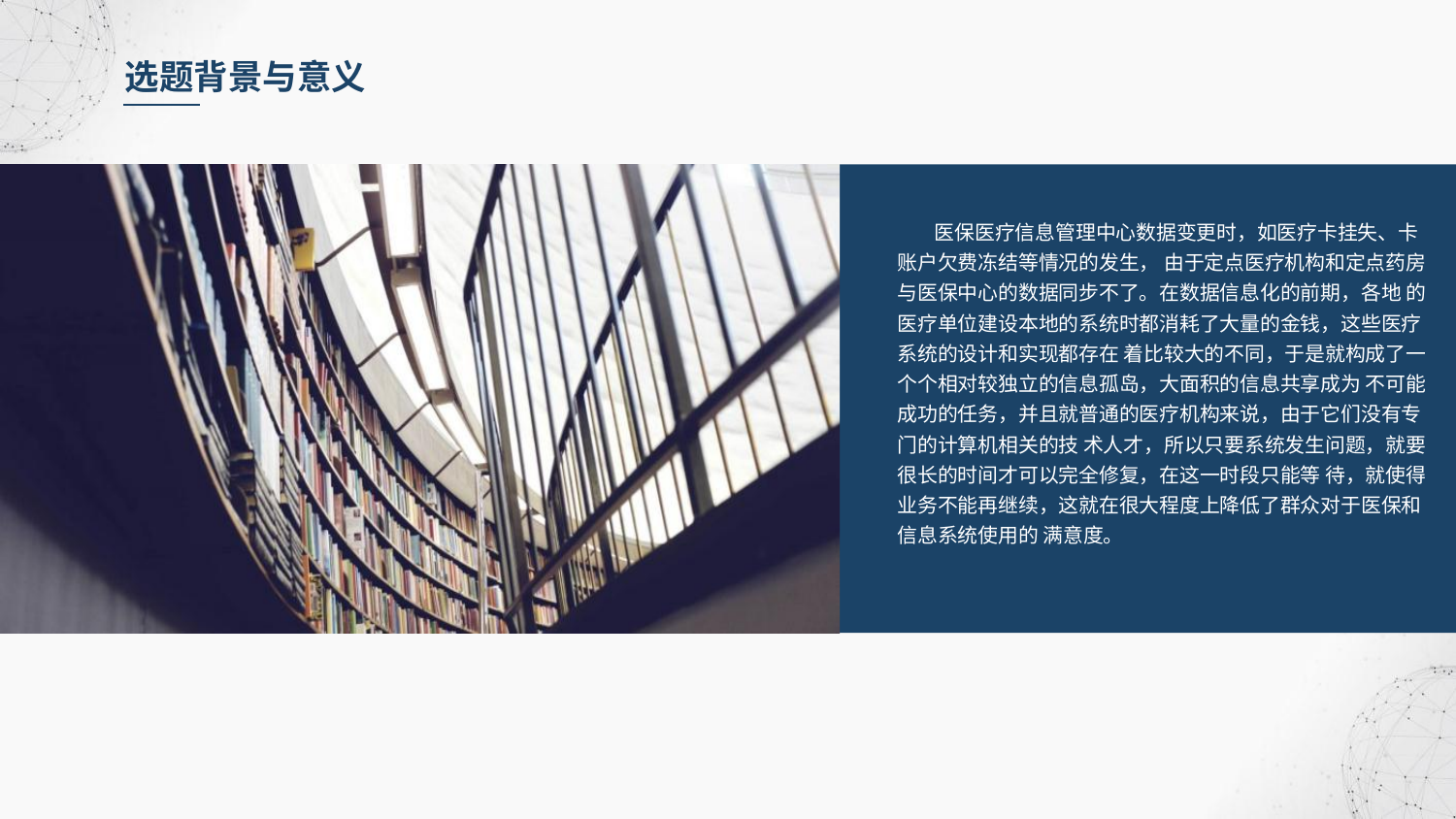

选题背景与意义

       医保医疗信息管理中心数据变更时，如医疗卡挂失、卡账户欠费冻结等情况的发生， 由于定点医疗机构和定点药房与医保中心的数据同步不了。在数据信息化的前期，各地 的医疗单位建设本地的系统时都消耗了大量的金钱，这些医疗系统的设计和实现都存在 着比较大的不同，于是就构成了一个个相对较独立的信息孤岛，大面积的信息共享成为 不可能成功的任务，并且就普通的医疗机构来说，由于它们没有专门的计算机相关的技 术人才，所以只要系统发生问题，就要很长的时间才可以完全修复，在这一时段只能等 待，就使得业务不能再继续，这就在很大程度上降低了群众对于医保和信息系统使用的 满意度。